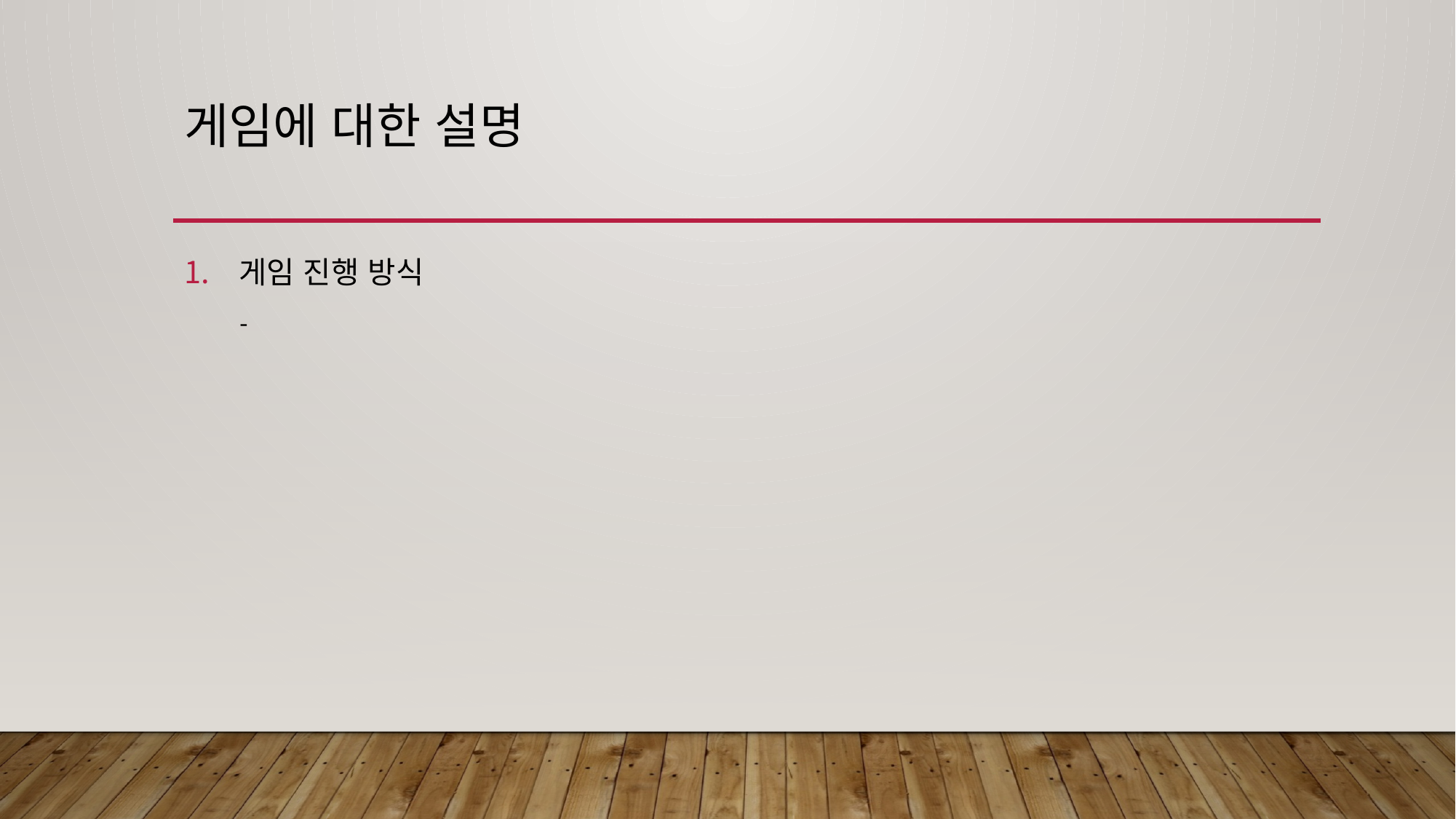

# 게임에 대한 설명
게임 진행 방식
-